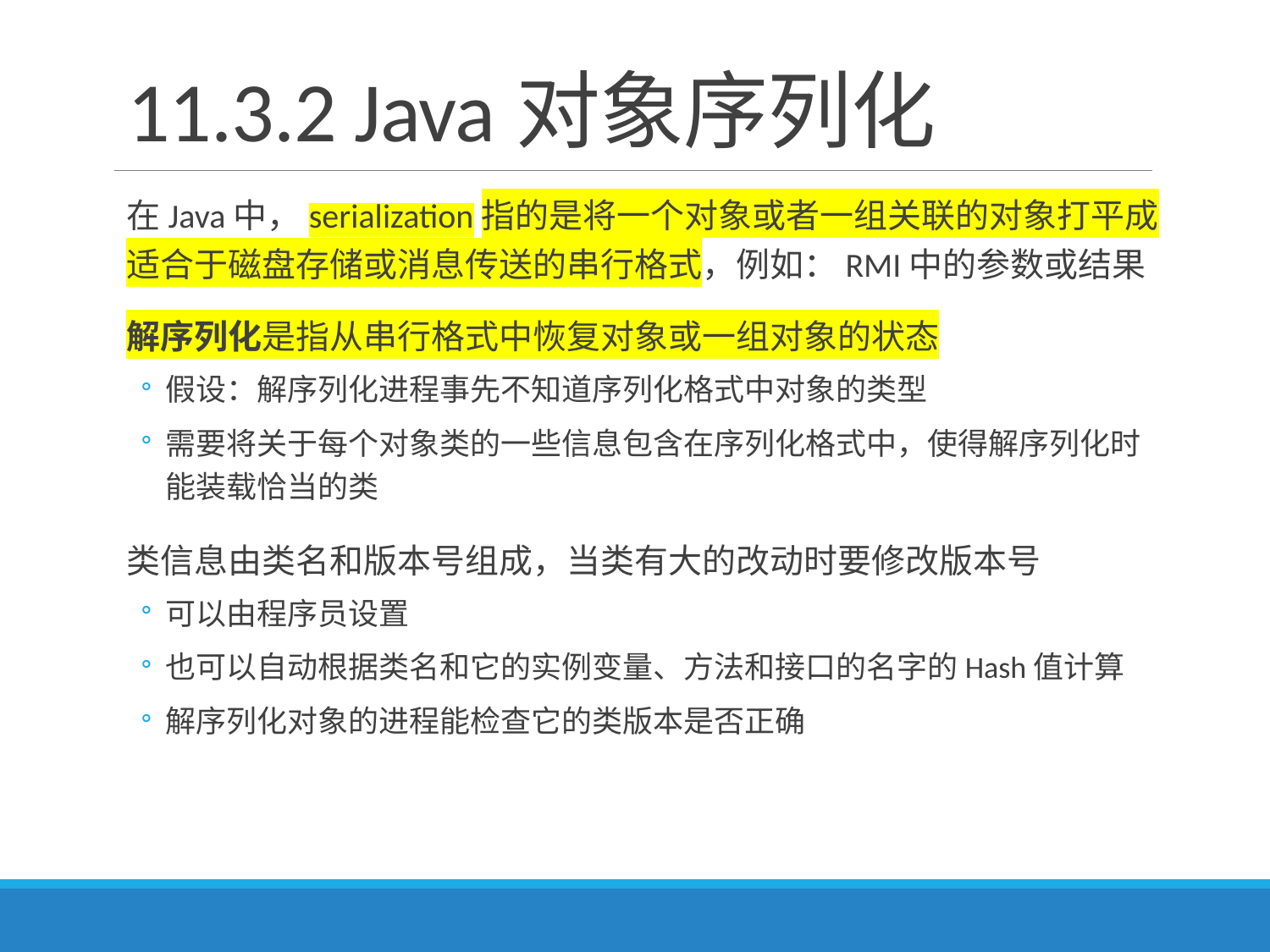

# 11.3.2 Java对象序列化
在Java中，serialization指的是将一个对象或者一组关联的对象打平成适合于磁盘存储或消息传送的串行格式，例如：RMI中的参数或结果
解序列化是指从串行格式中恢复对象或一组对象的状态
假设：解序列化进程事先不知道序列化格式中对象的类型
需要将关于每个对象类的一些信息包含在序列化格式中，使得解序列化时能装载恰当的类
类信息由类名和版本号组成，当类有大的改动时要修改版本号
可以由程序员设置
也可以自动根据类名和它的实例变量、方法和接口的名字的Hash值计算
解序列化对象的进程能检查它的类版本是否正确
35